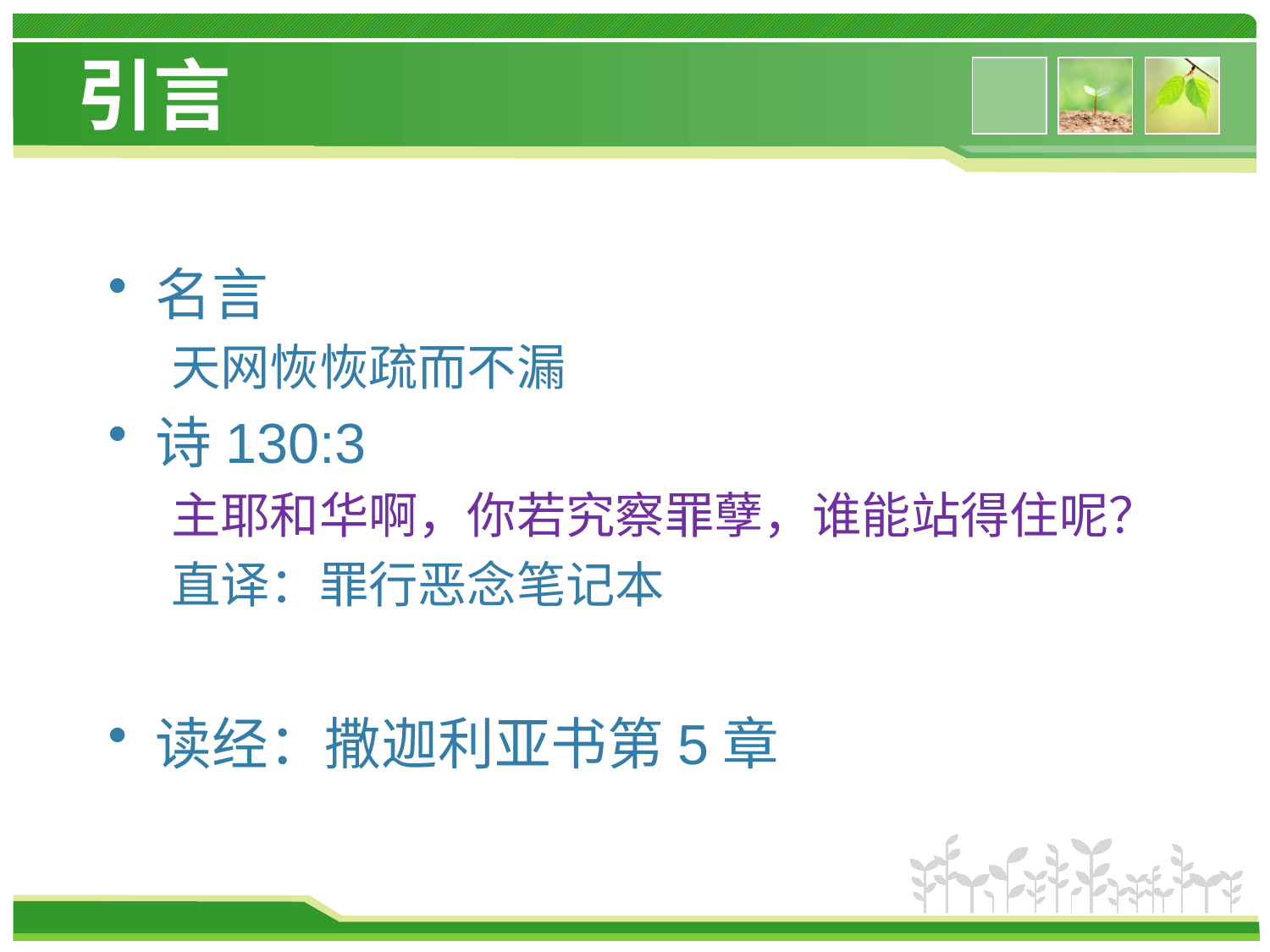

# 引言
名言
天网恢恢疏而不漏
诗130:3
主耶和华啊，你若究察罪孽，谁能站得住呢？
直译：罪行恶念笔记本

读经：撒迦利亚书第5章